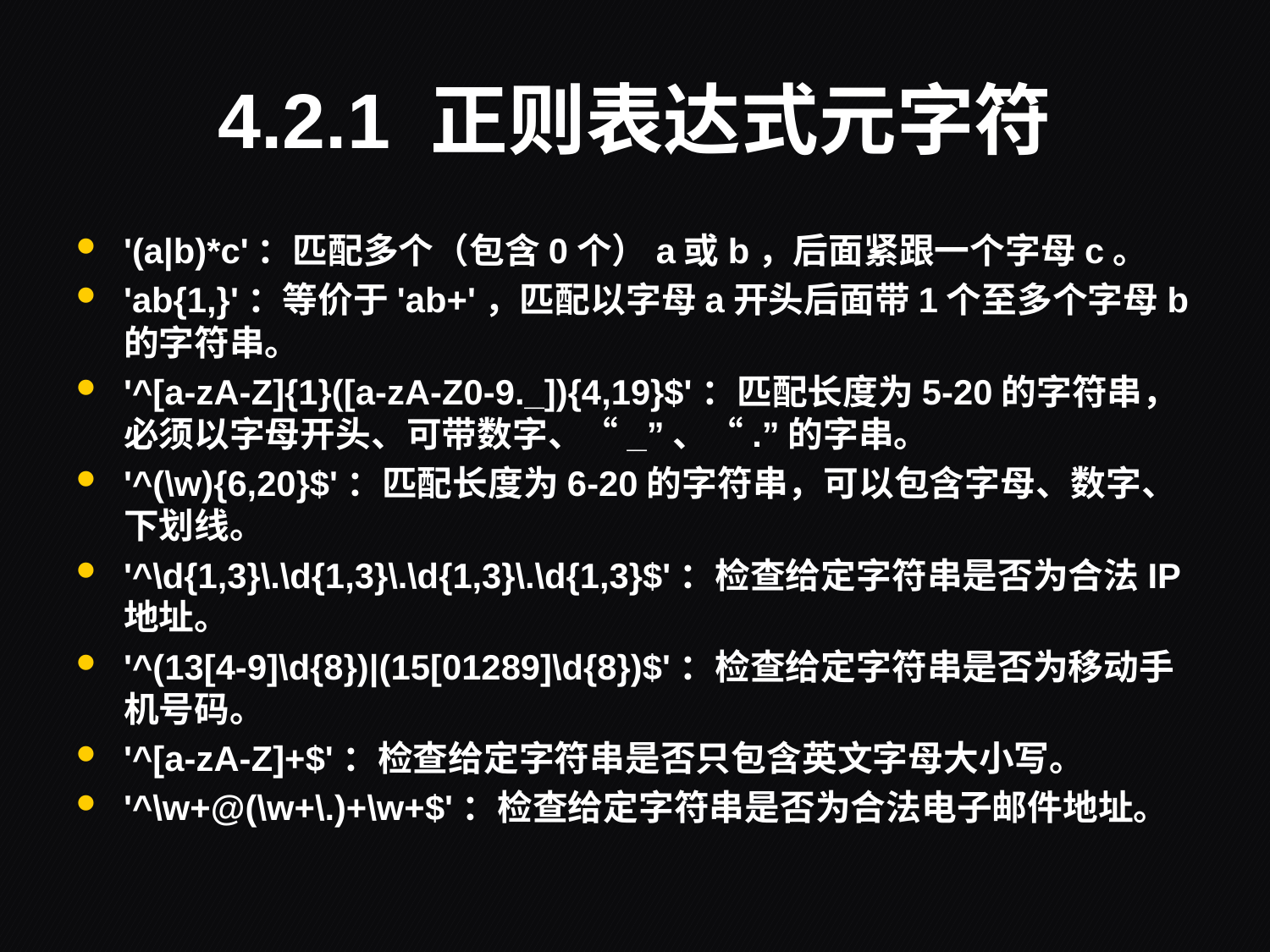

# 4.2.1 正则表达式元字符
'(a|b)*c'：匹配多个（包含0个）a或b，后面紧跟一个字母c。
'ab{1,}'：等价于'ab+'，匹配以字母a开头后面带1个至多个字母b的字符串。
'^[a-zA-Z]{1}([a-zA-Z0-9._]){4,19}$'：匹配长度为5-20的字符串，必须以字母开头、可带数字、“_”、“.”的字串。
'^(\w){6,20}$'：匹配长度为6-20的字符串，可以包含字母、数字、下划线。
'^\d{1,3}\.\d{1,3}\.\d{1,3}\.\d{1,3}$'：检查给定字符串是否为合法IP地址。
'^(13[4-9]\d{8})|(15[01289]\d{8})$'：检查给定字符串是否为移动手机号码。
'^[a-zA-Z]+$'：检查给定字符串是否只包含英文字母大小写。
'^\w+@(\w+\.)+\w+$'：检查给定字符串是否为合法电子邮件地址。